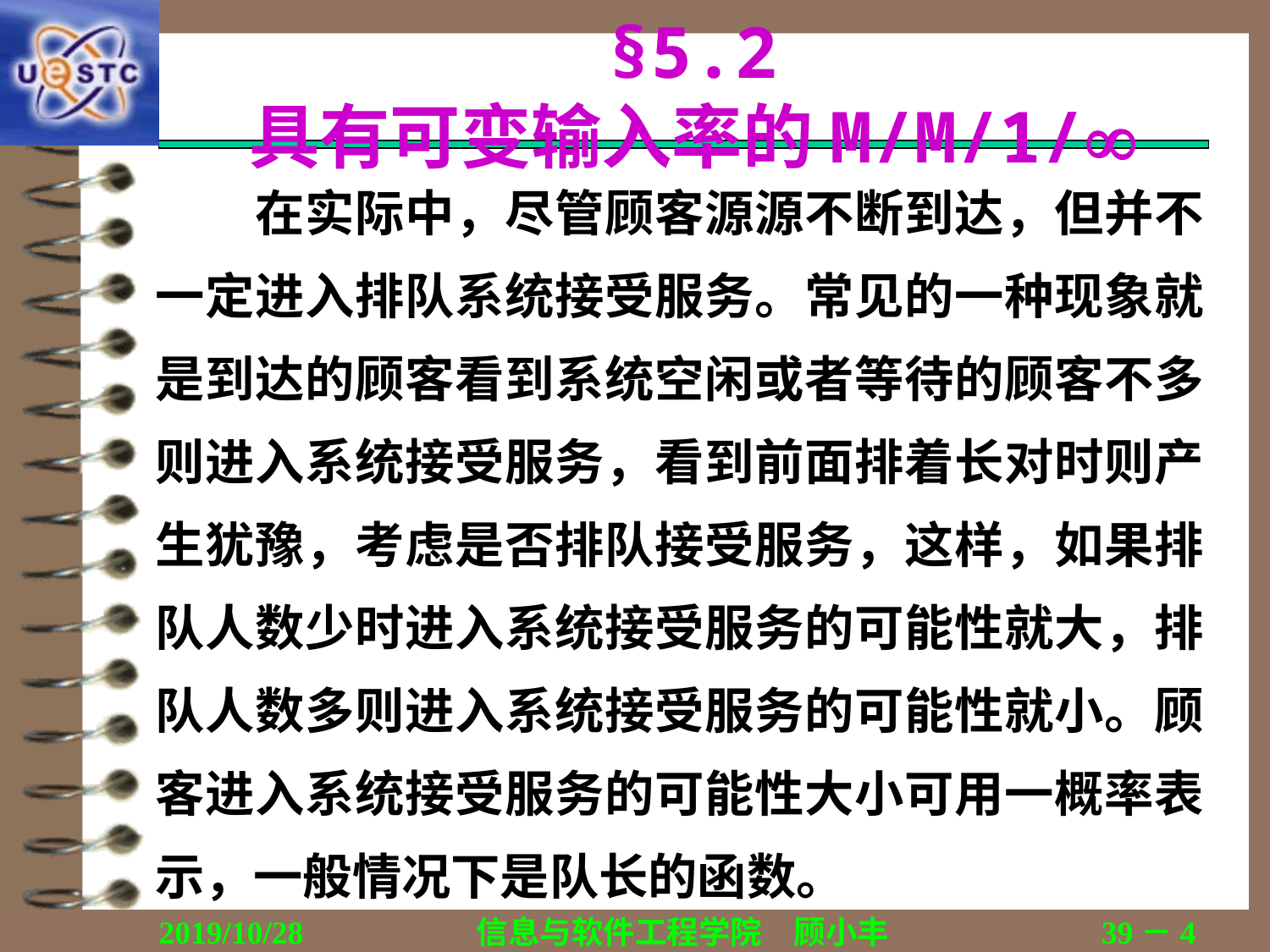

# §5.2 具有可变输入率的M/M/1/∞
在实际中，尽管顾客源源不断到达，但并不一定进入排队系统接受服务。常见的一种现象就是到达的顾客看到系统空闲或者等待的顾客不多则进入系统接受服务，看到前面排着长对时则产生犹豫，考虑是否排队接受服务，这样，如果排队人数少时进入系统接受服务的可能性就大，排队人数多则进入系统接受服务的可能性就小。顾客进入系统接受服务的可能性大小可用一概率表示，一般情况下是队长的函数。
2019/10/28
信息与软件工程学院　顾小丰
39－4